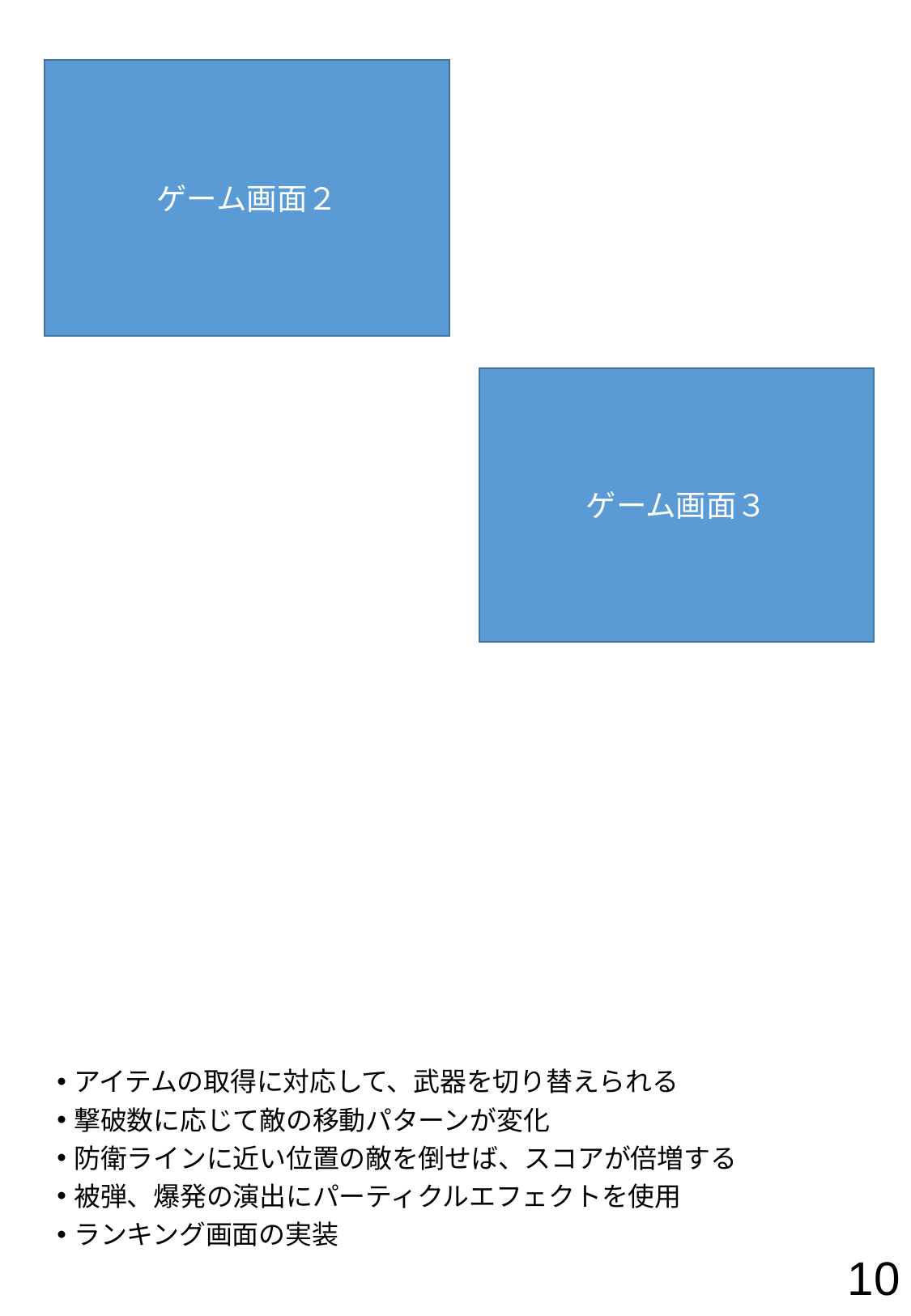

# ２Dシューティング
ゲーム画面２
ゲーム画面３
アイテムの取得に対応して、武器を切り替えられる
撃破数に応じて敵の移動パターンが変化
防衛ラインに近い位置の敵を倒せば、スコアが倍増する
被弾、爆発の演出にパーティクルエフェクトを使用
ランキング画面の実装
10